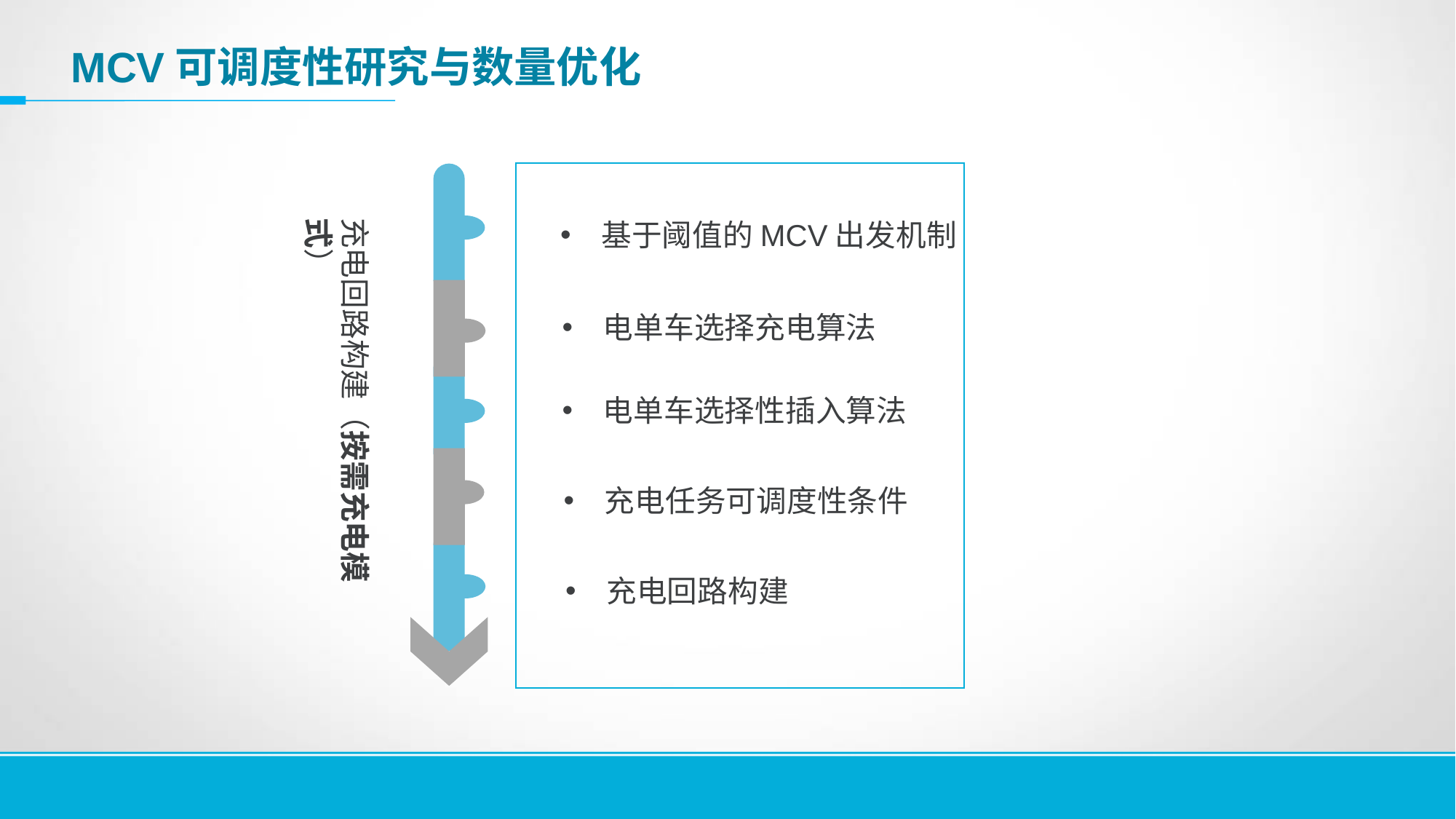

# MCV可调度性研究与数量优化

充电回路构建（按需充电模式）
基于阈值的MCV出发机制
电单车选择充电算法
电单车选择性插入算法
充电任务可调度性条件
充电回路构建